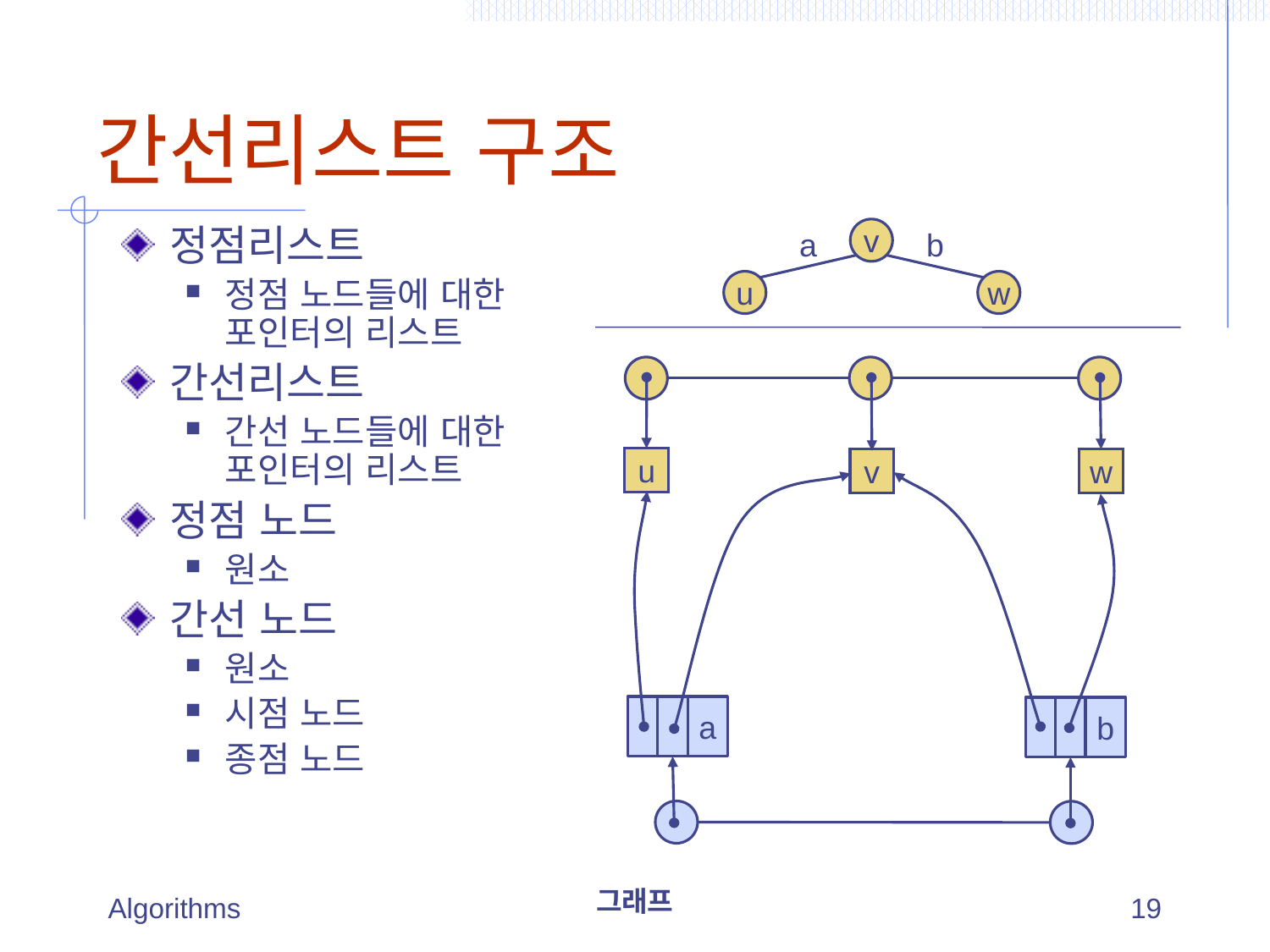

# 간선리스트 구조
정점리스트
정점 노드들에 대한 포인터의 리스트
간선리스트
간선 노드들에 대한 포인터의 리스트
정점 노드
원소
간선 노드
원소
시점 노드
종점 노드
a
v
b
u
w

u
v
w

a

b

Algorithms
그래프
19